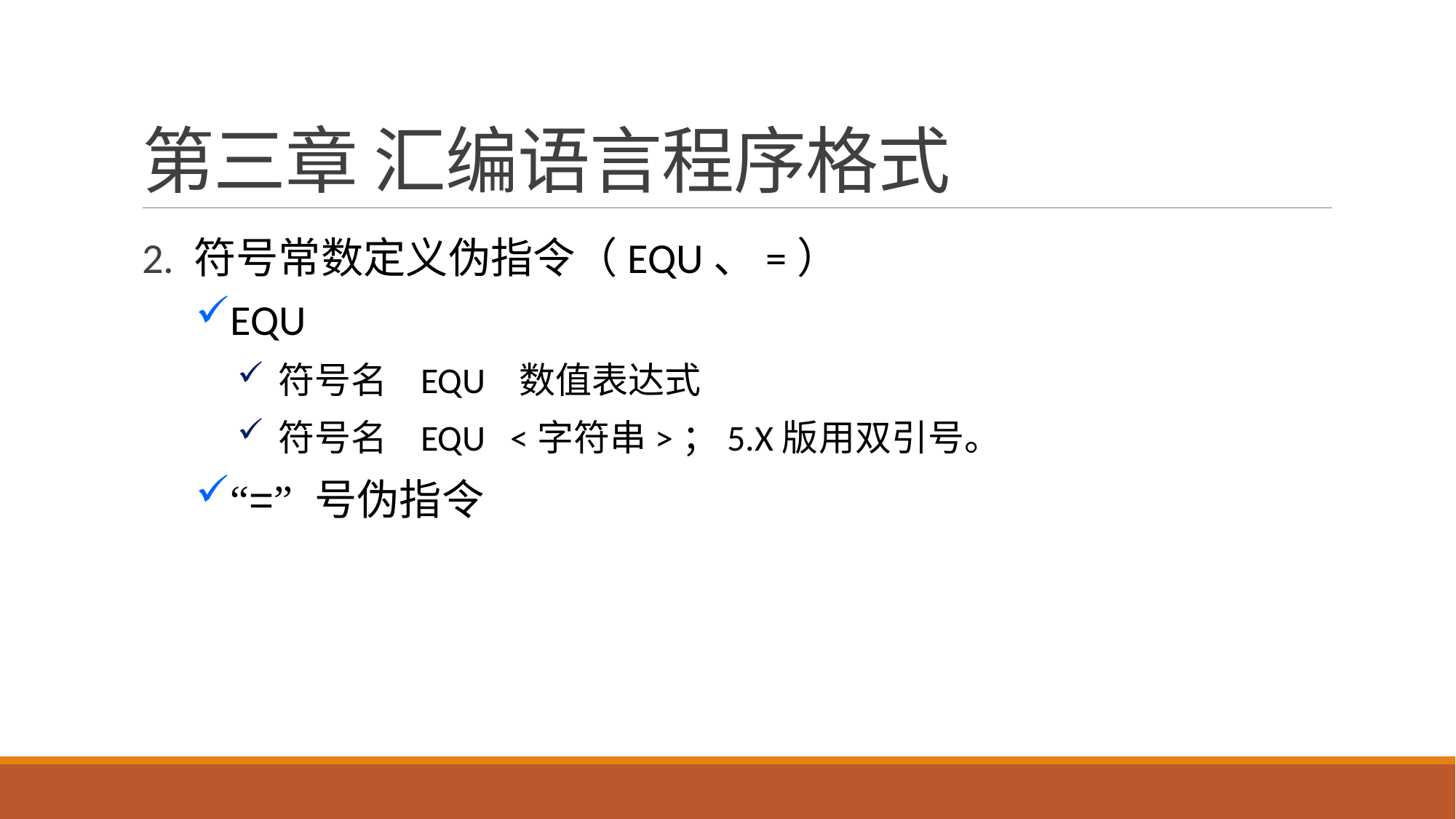

# 第三章 汇编语言程序格式
2. 符号常数定义伪指令（EQU、=）
EQU
符号名   EQU   数值表达式
符号名   EQU   <字符串>；5.X版用双引号。
“=” 号伪指令